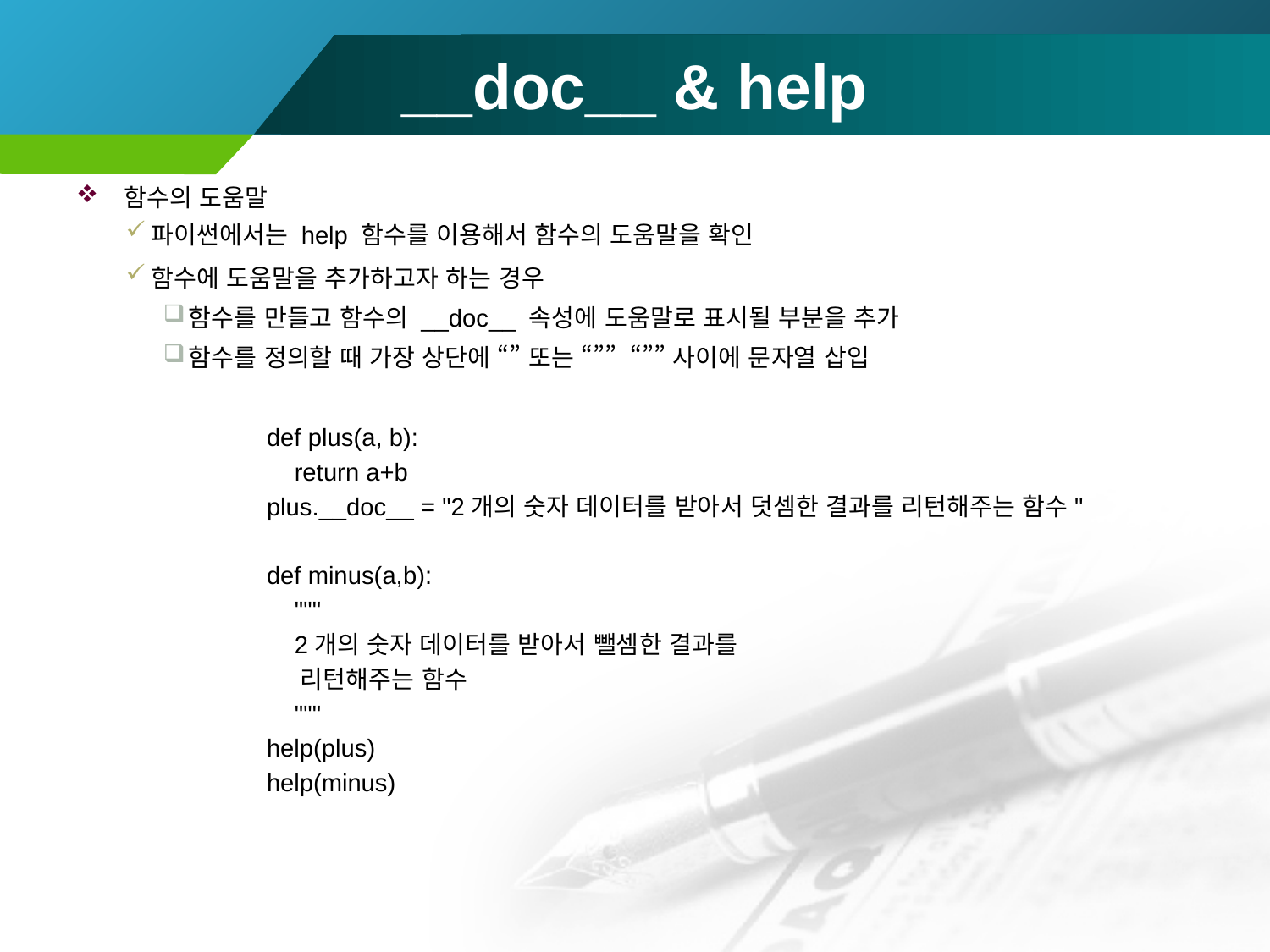

# __doc__ & help
함수의 도움말
파이썬에서는 help 함수를 이용해서 함수의 도움말을 확인
함수에 도움말을 추가하고자 하는 경우
함수를 만들고 함수의 __doc__ 속성에 도움말로 표시될 부분을 추가
함수를 정의할 때 가장 상단에 “” 또는 “””  “”” 사이에 문자열 삽입

def plus(a, b):
    return a+b
plus.__doc__ = "2개의 숫자 데이터를 받아서 덧셈한 결과를 리턴해주는 함수"

def minus(a,b):
    """
    2개의 숫자 데이터를 받아서 뺄셈한 결과를
    리턴해주는 함수
    """
help(plus)
help(minus)